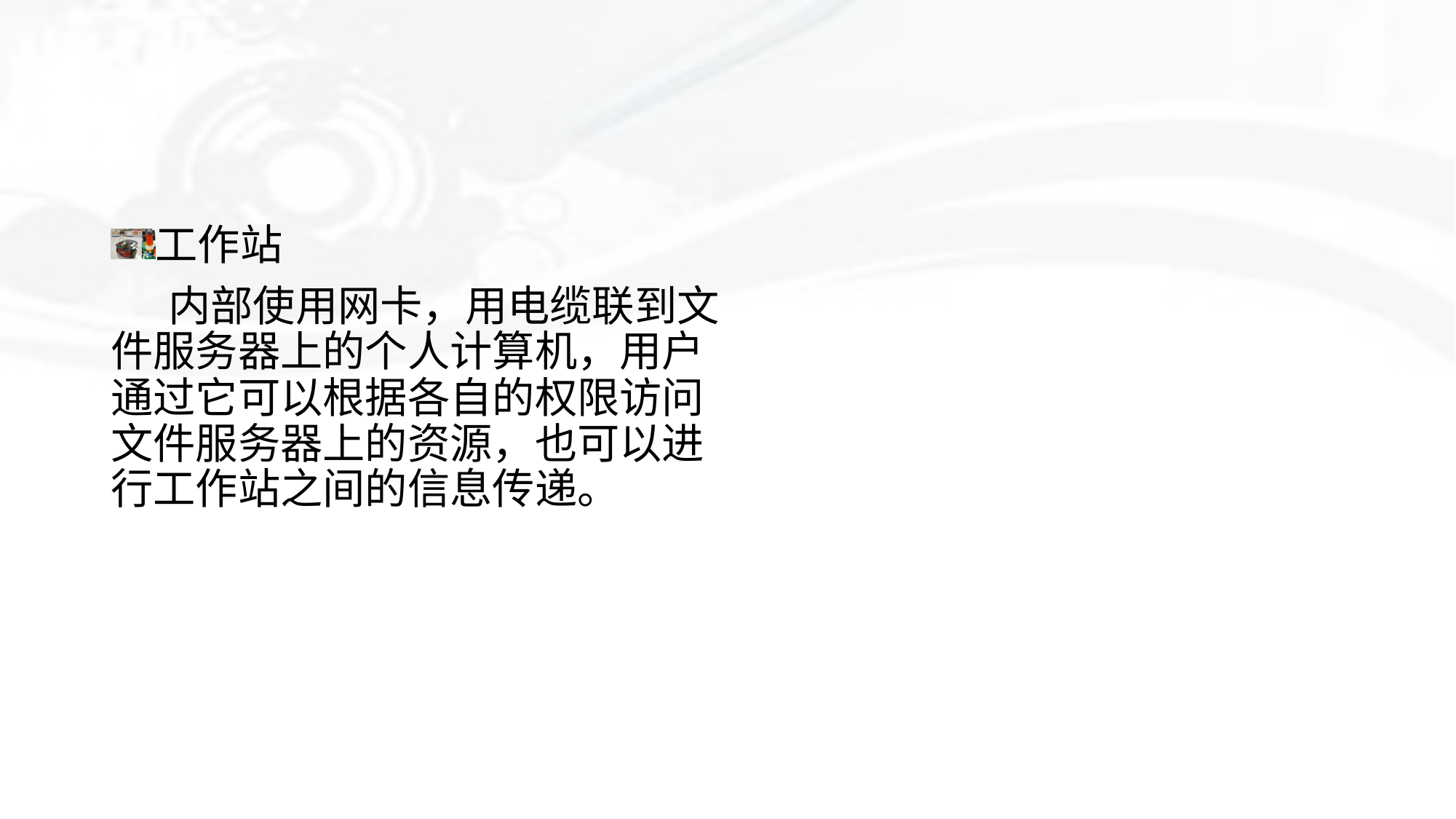

工作站
     内部使用网卡，用电缆联到文件服务器上的个人计算机，用户通过它可以根据各自的权限访问文件服务器上的资源，也可以进行工作站之间的信息传递。